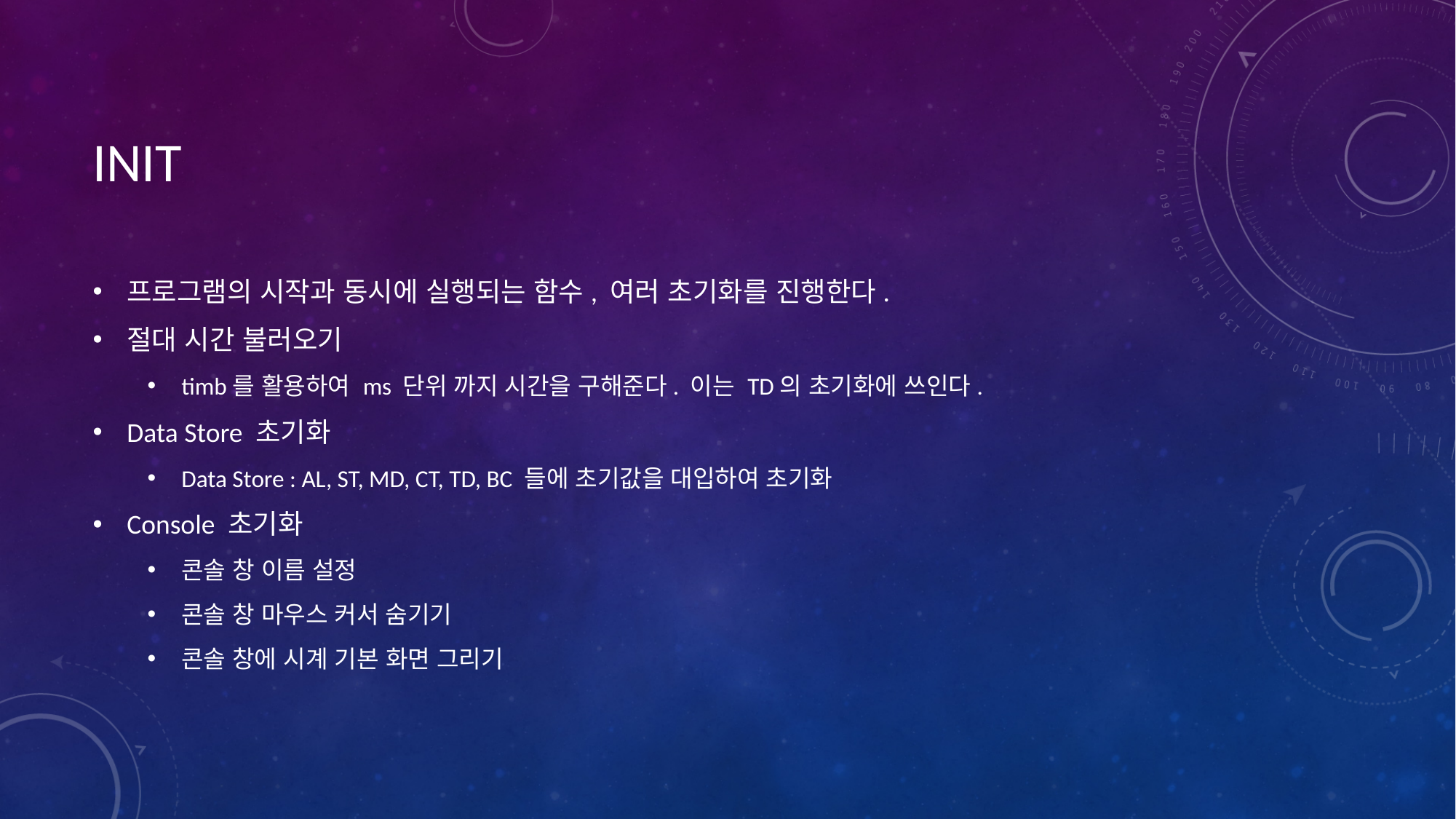

# Init
프로그램의 시작과 동시에 실행되는 함수, 여러 초기화를 진행한다.
절대 시간 불러오기
timb를 활용하여 ms 단위 까지 시간을 구해준다. 이는 TD의 초기화에 쓰인다.
Data Store 초기화
Data Store : AL, ST, MD, CT, TD, BC 들에 초기값을 대입하여 초기화
Console 초기화
콘솔 창 이름 설정
콘솔 창 마우스 커서 숨기기
콘솔 창에 시계 기본 화면 그리기